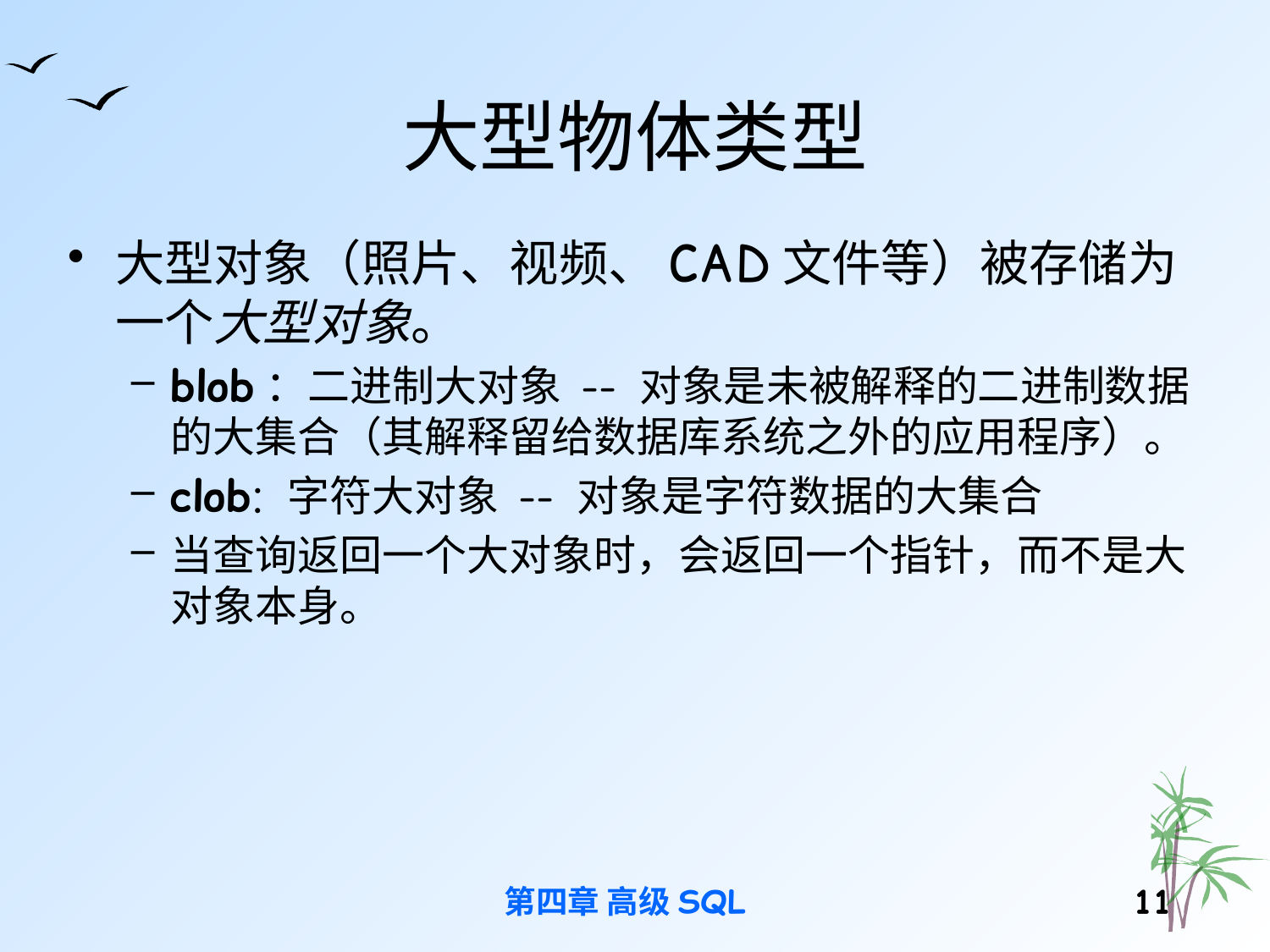

# 大型物体类型
大型对象（照片、视频、CAD文件等）被存储为一个大型对象。
blob：二进制大对象 -- 对象是未被解释的二进制数据的大集合（其解释留给数据库系统之外的应用程序）。
clob: 字符大对象 -- 对象是字符数据的大集合
当查询返回一个大对象时，会返回一个指针，而不是大对象本身。
第四章 高级SQL
11